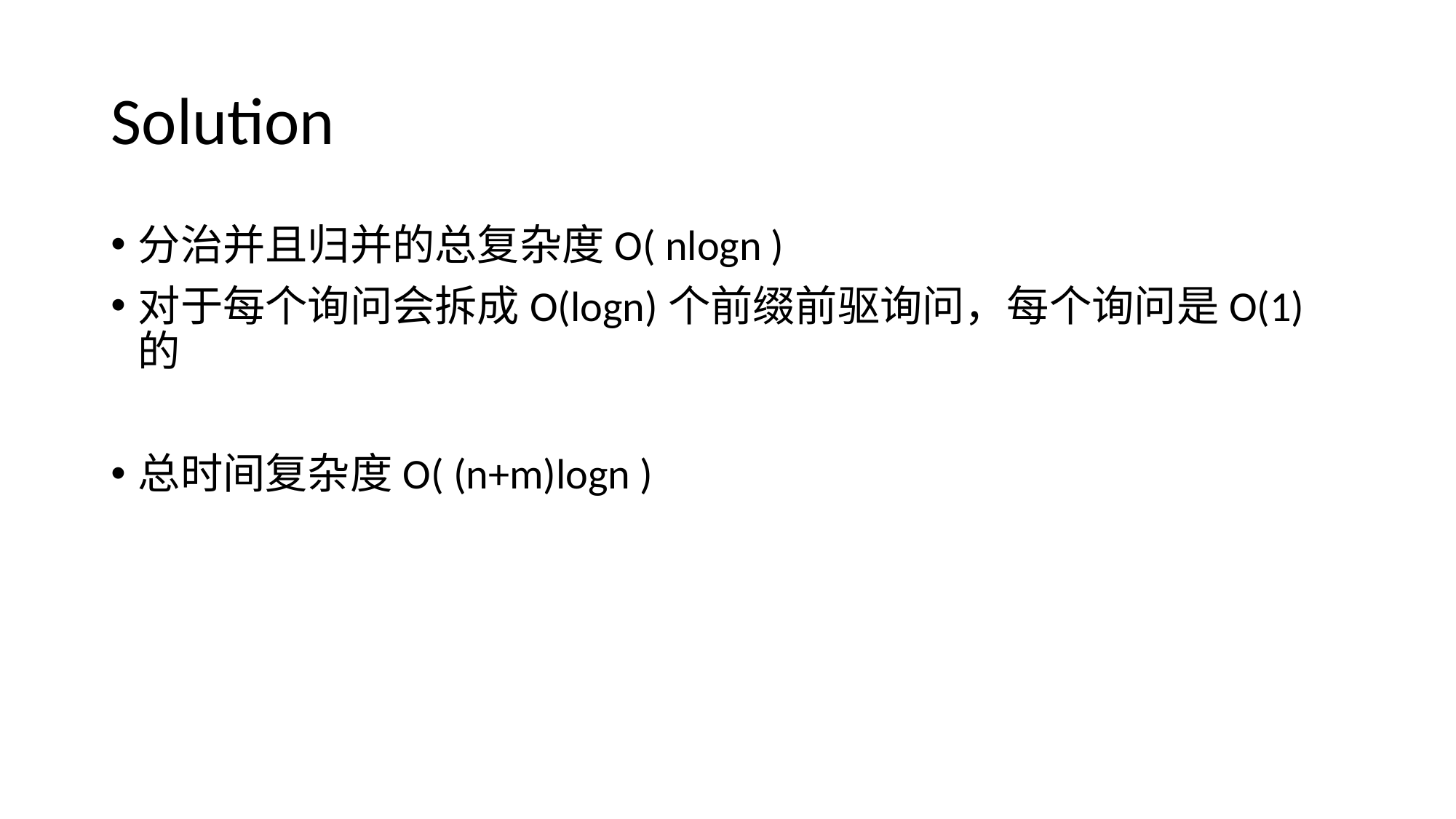

# Solution
分治并且归并的总复杂度O( nlogn )
对于每个询问会拆成O(logn)个前缀前驱询问，每个询问是O(1)的

总时间复杂度O( (n+m)logn )